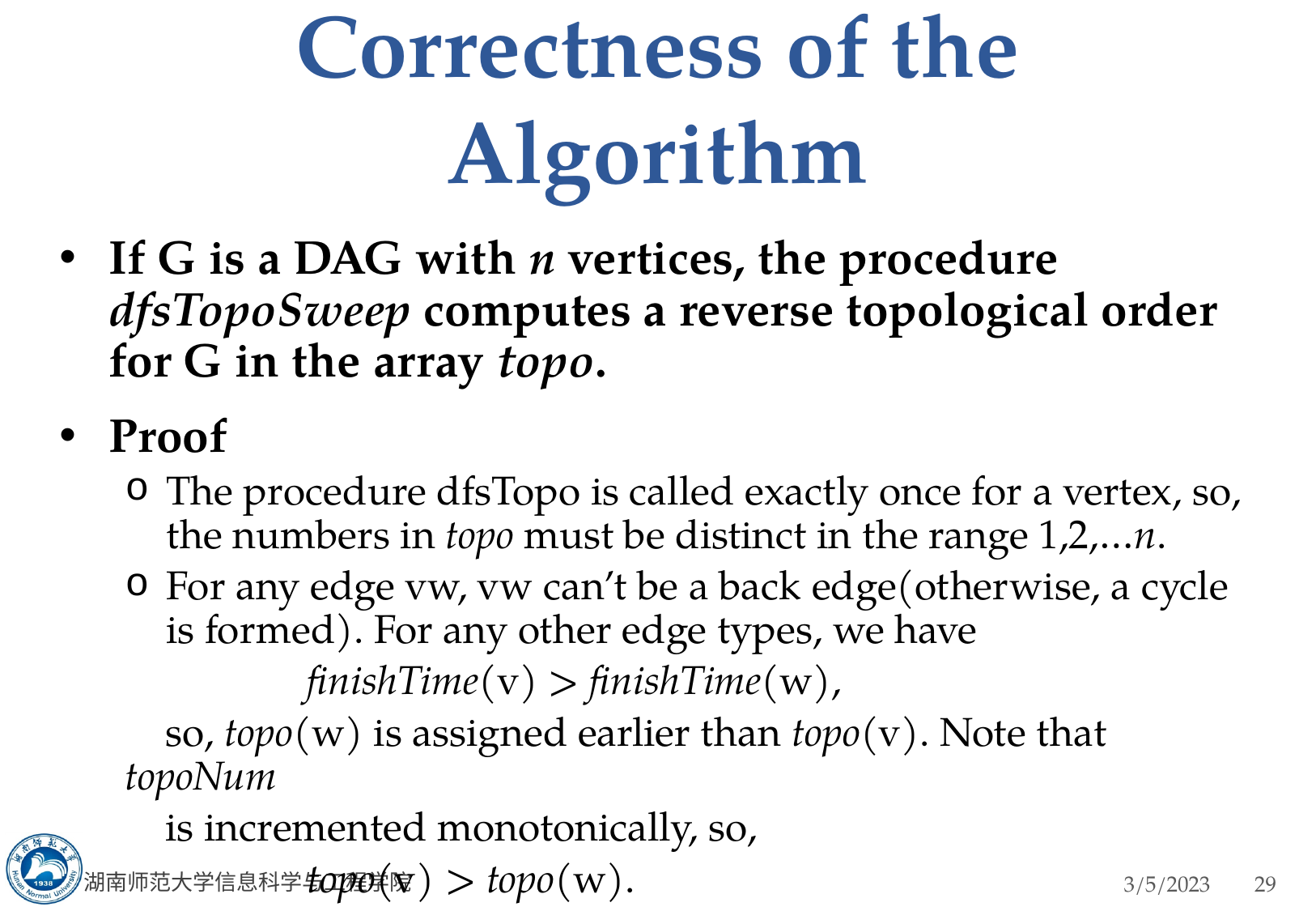

# Correctness of the Algorithm
If G is a DAG with n vertices, the procedure dfsTopoSweep computes a reverse topological order for G in the array topo.
Proof
The procedure dfsTopo is called exactly once for a vertex, so, the numbers in topo must be distinct in the range 1,2,…n.
For any edge vw, vw can’t be a back edge(otherwise, a cycle is formed). For any other edge types, we have
                  finishTime(v) > finishTime(w),
    so, topo(w) is assigned earlier than topo(v). Note that topoNum
    is incremented monotonically, so,
                  topo(v) > topo(w).
湖南师范大学信息科学与工程学院
3/5/2023
29